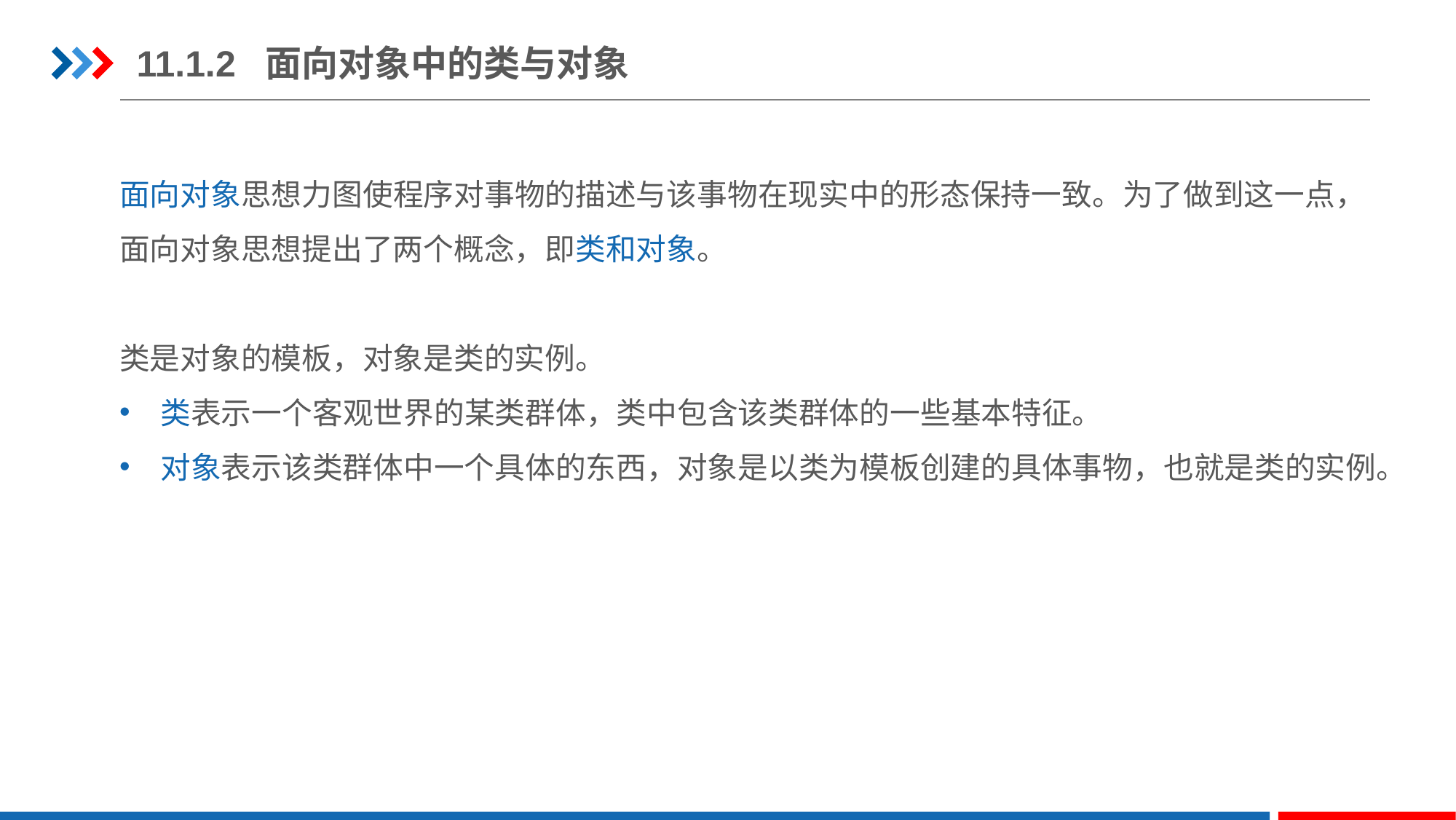

11.1.2  面向对象中的类与对象
面向对象思想力图使程序对事物的描述与该事物在现实中的形态保持一致。为了做到这一点，面向对象思想提出了两个概念，即类和对象。

类是对象的模板，对象是类的实例。
类表示一个客观世界的某类群体，类中包含该类群体的一些基本特征。
对象表示该类群体中一个具体的东西，对象是以类为模板创建的具体事物，也就是类的实例。